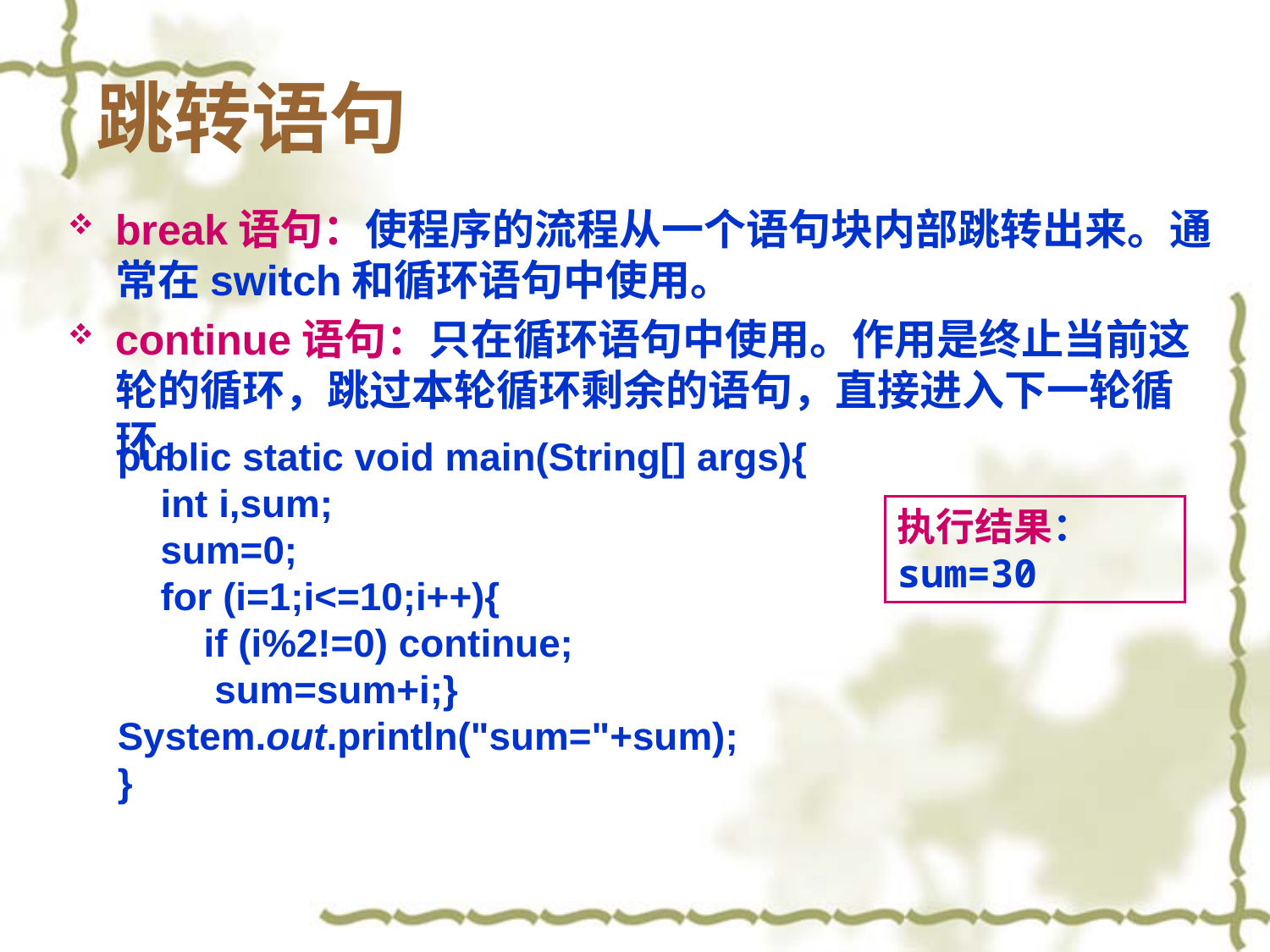

# 跳转语句
break语句：使程序的流程从一个语句块内部跳转出来。通常在switch和循环语句中使用。
continue语句：只在循环语句中使用。作用是终止当前这轮的循环，跳过本轮循环剩余的语句，直接进入下一轮循环。
public static void main(String[] args){
    int i,sum;
    sum=0;
    for (i=1;i<=10;i++){
        if (i%2!=0) continue;
         sum=sum+i;}
System.out.println("sum="+sum);
}
执行结果：
sum=30